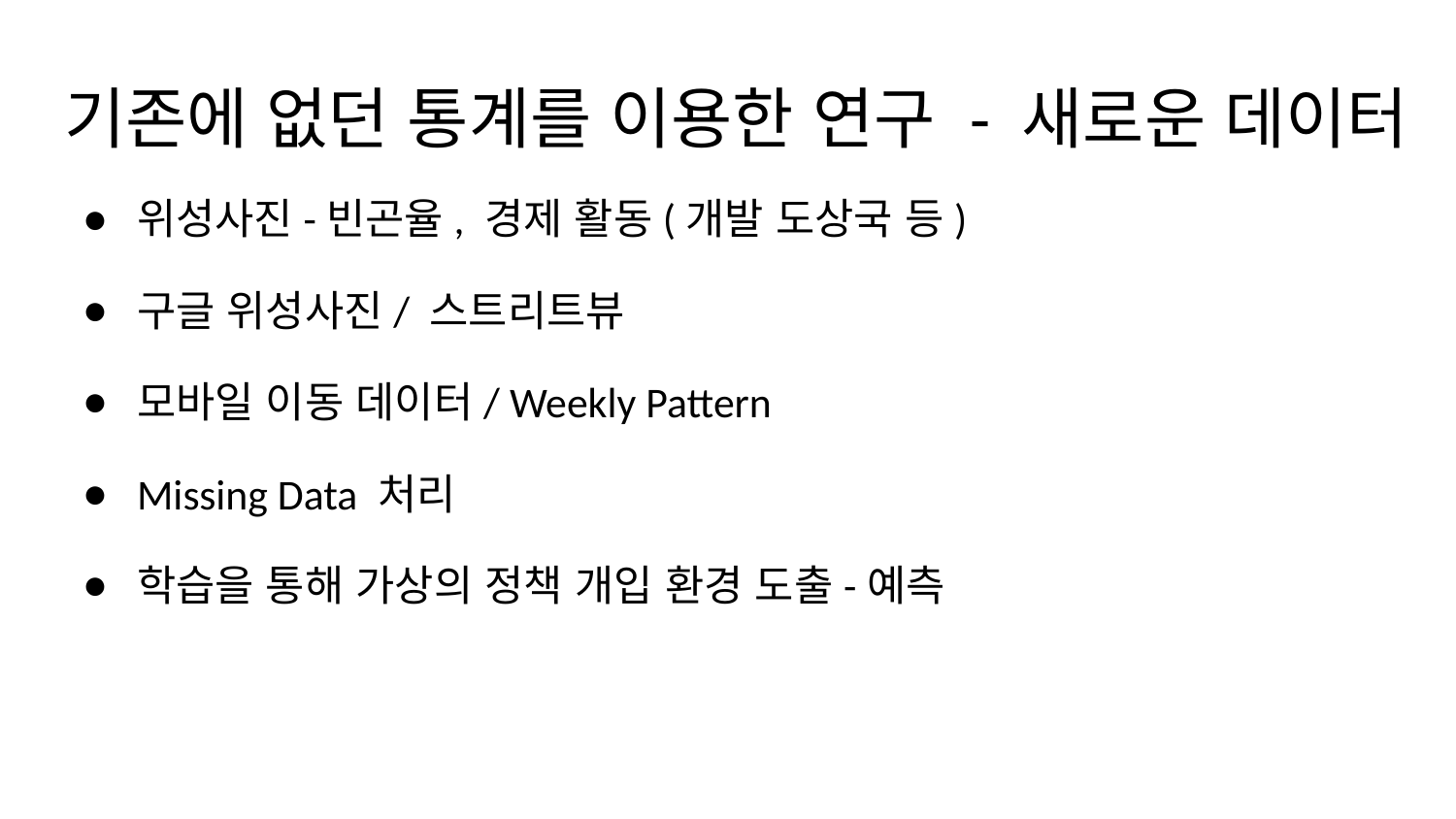

# 기존에 없던 통계를 이용한 연구 - 새로운 데이터
위성사진-빈곤율, 경제 활동(개발 도상국 등)

구글 위성사진/ 스트리트뷰

모바일 이동 데이터/ Weekly Pattern

Missing Data 처리

학습을 통해 가상의 정책 개입 환경 도출-예측